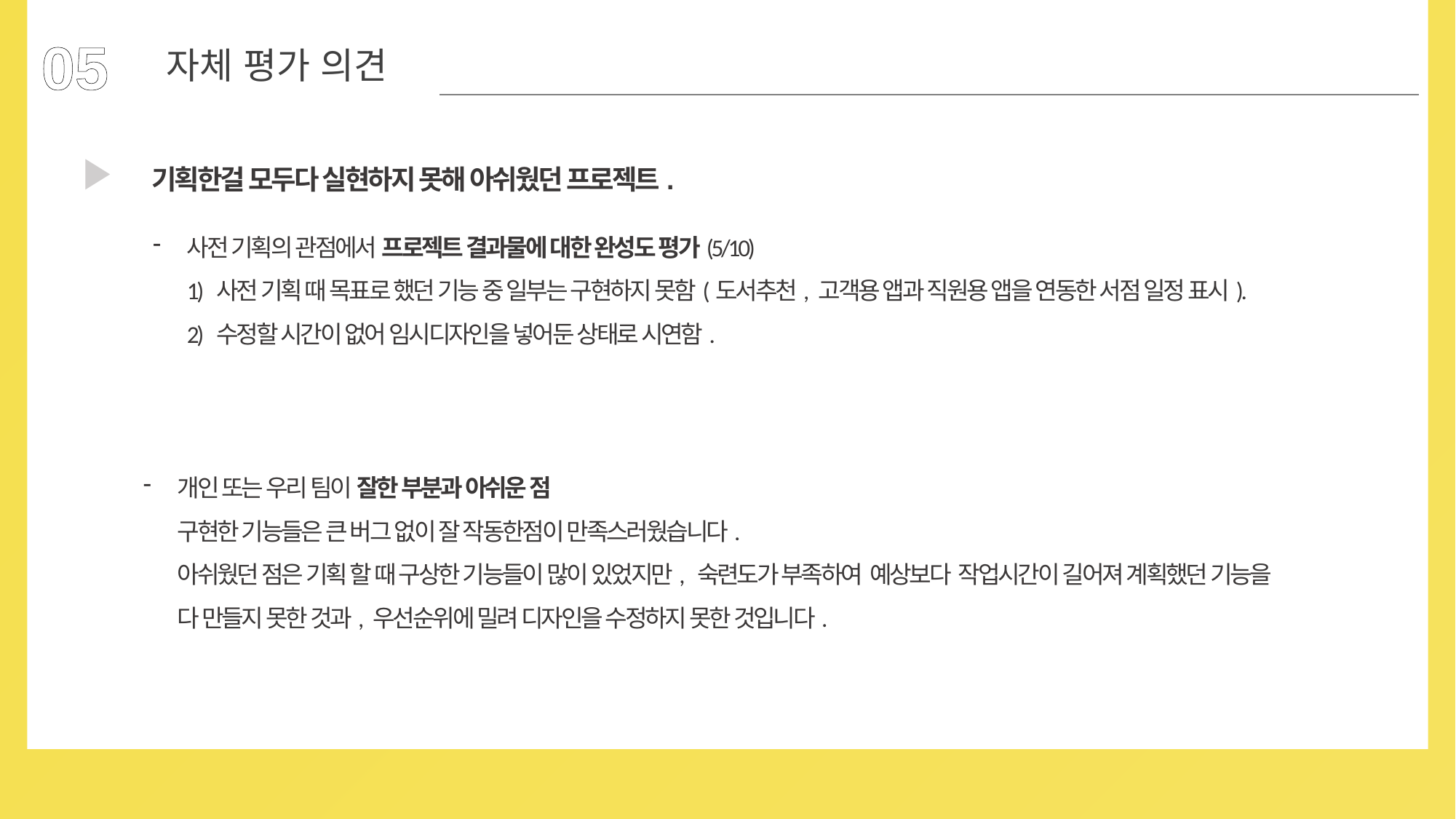

05
자체 평가 의견
▶
기획한걸 모두다 실현하지 못해 아쉬웠던 프로젝트.
사전 기획의 관점에서 프로젝트 결과물에 대한 완성도 평가(5/10)
	1)  사전 기획 때 목표로 했던 기능 중 일부는 구현하지 못함(도서추천, 고객용 앱과 직원용 앱을 연동한 서점 일정 표시).
	2)  수정할 시간이 없어 임시디자인을 넣어둔 상태로 시연함.
개인 또는 우리 팀이 잘한 부분과 아쉬운 점
   	구현한 기능들은 큰 버그 없이 잘 작동한점이 만족스러웠습니다.
	아쉬웠던 점은 기획 할 때 구상한 기능들이 많이 있었지만,  숙련도가 부족하여  예상보다  작업시간이 길어져 계획했던 기능을
	다 만들지 못한 것과, 우선순위에 밀려 디자인을 수정하지 못한 것입니다.